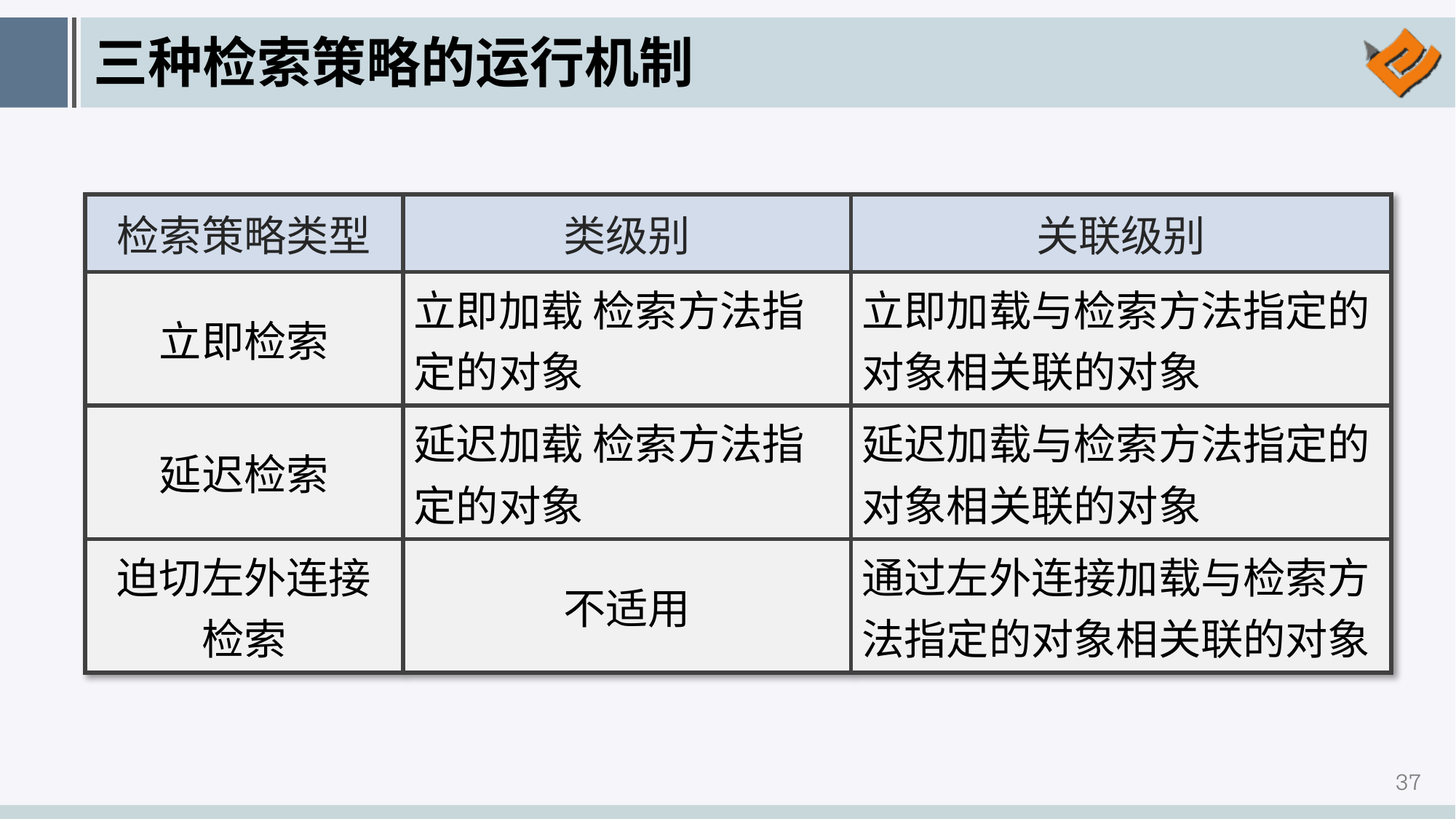

# 三种检索策略的运行机制
| 检索策略类型 | 类级别 | 关联级别 |
| --- | --- | --- |
| 立即检索 | 立即加载 检索方法指定的对象 | 立即加载与检索方法指定的对象相关联的对象 |
| 延迟检索 | 延迟加载 检索方法指定的对象 | 延迟加载与检索方法指定的对象相关联的对象 |
| 迫切左外连接 检索 | 不适用 | 通过左外连接加载与检索方法指定的对象相关联的对象 |